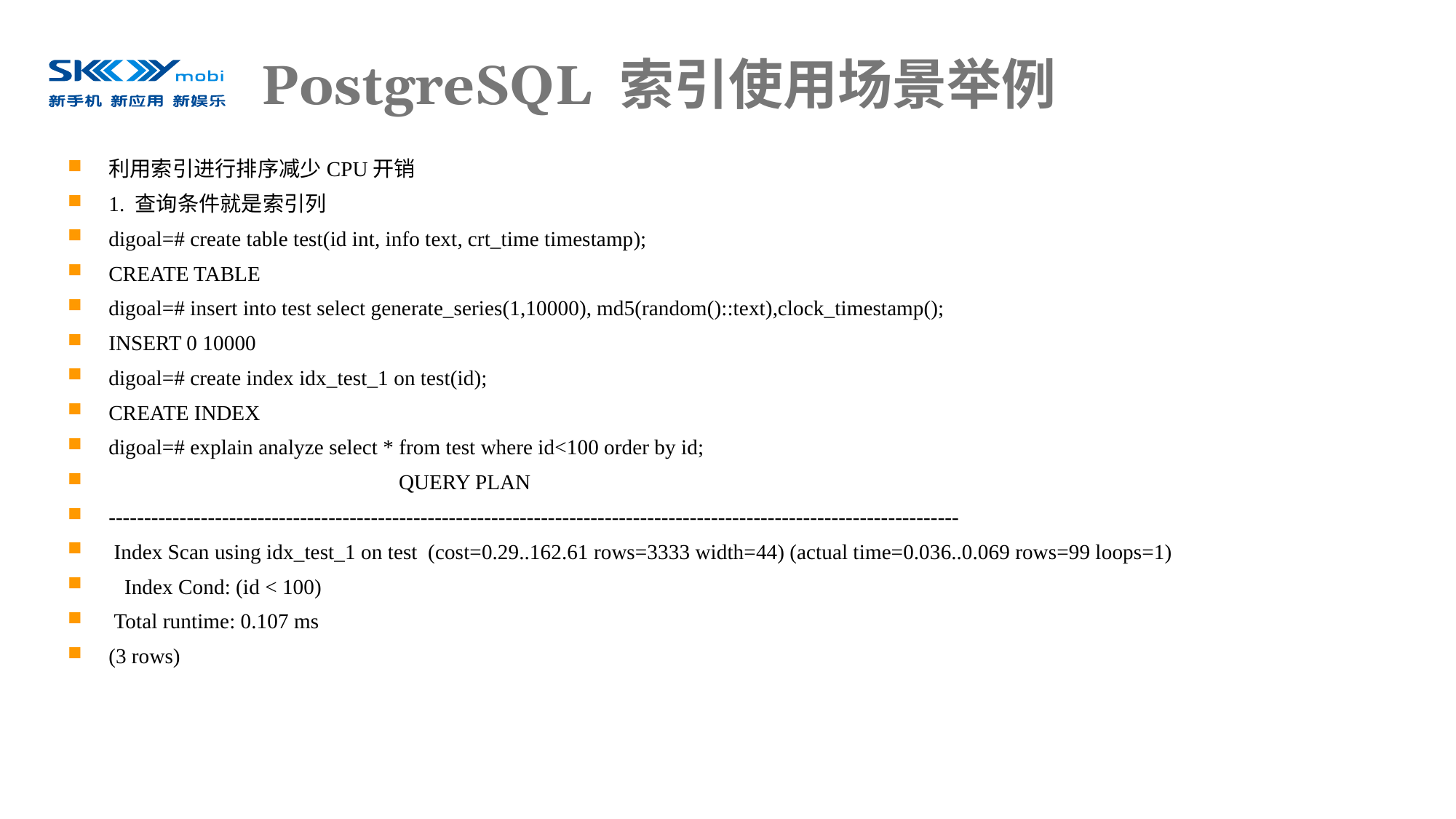

# PostgreSQL 索引使用场景举例
利用索引进行排序减少CPU开销
1. 查询条件就是索引列
digoal=# create table test(id int, info text, crt_time timestamp);
CREATE TABLE
digoal=# insert into test select generate_series(1,10000), md5(random()::text),clock_timestamp();
INSERT 0 10000
digoal=# create index idx_test_1 on test(id);
CREATE INDEX
digoal=# explain analyze select * from test where id<100 order by id;
                                                       QUERY PLAN
------------------------------------------------------------------------------------------------------------------------
 Index Scan using idx_test_1 on test  (cost=0.29..162.61 rows=3333 width=44) (actual time=0.036..0.069 rows=99 loops=1)
   Index Cond: (id < 100)
 Total runtime: 0.107 ms
(3 rows)